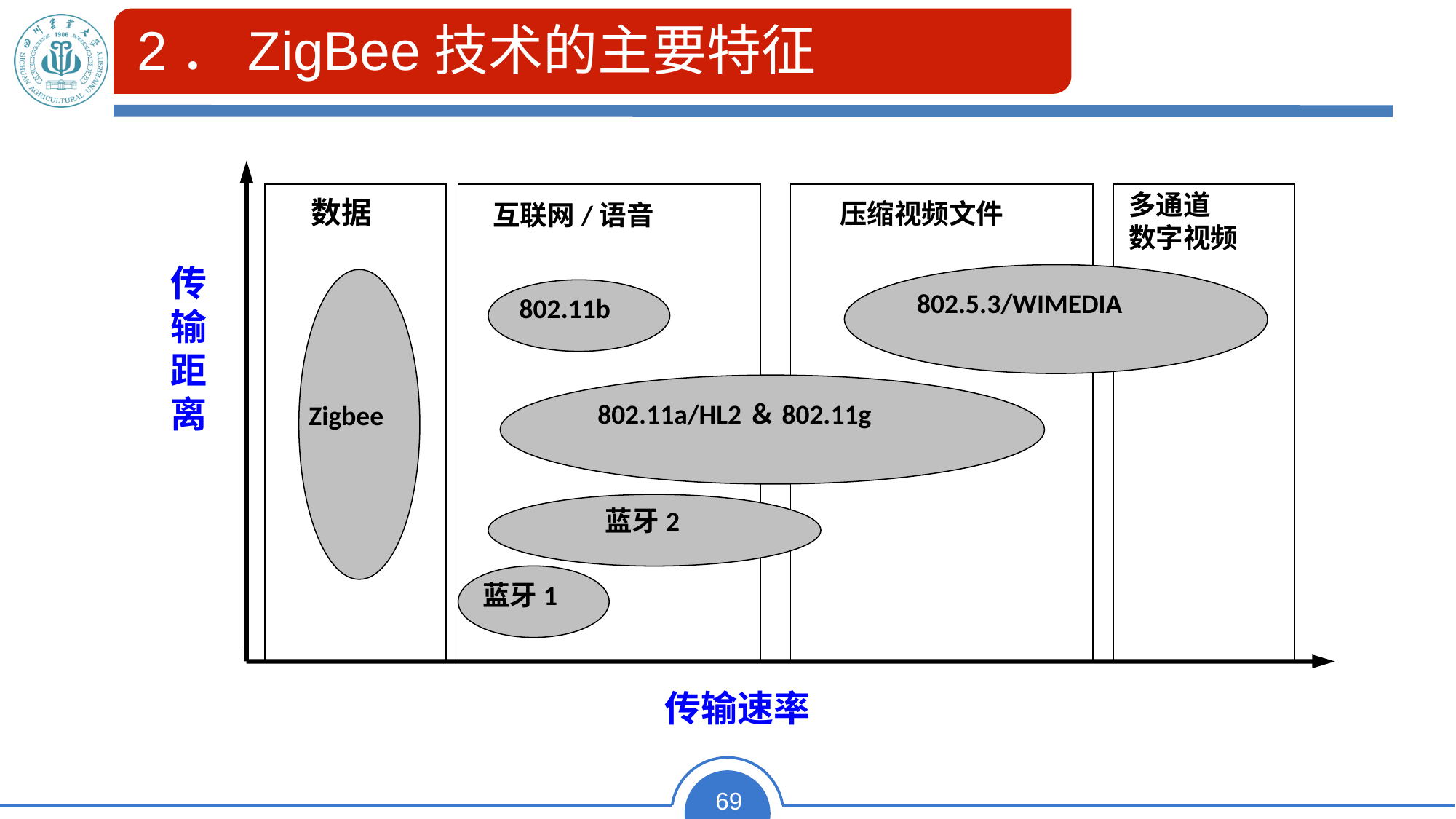

# 2．ZigBee技术的主要特征

多通道
数字视频

数据
压缩视频文件

互联网/语音
802.5.3/WIMEDIA

802.11b
  802.11a/HL2＆802.11g

Zigbee

蓝牙2

   蓝牙1

         传输速率
传输距离